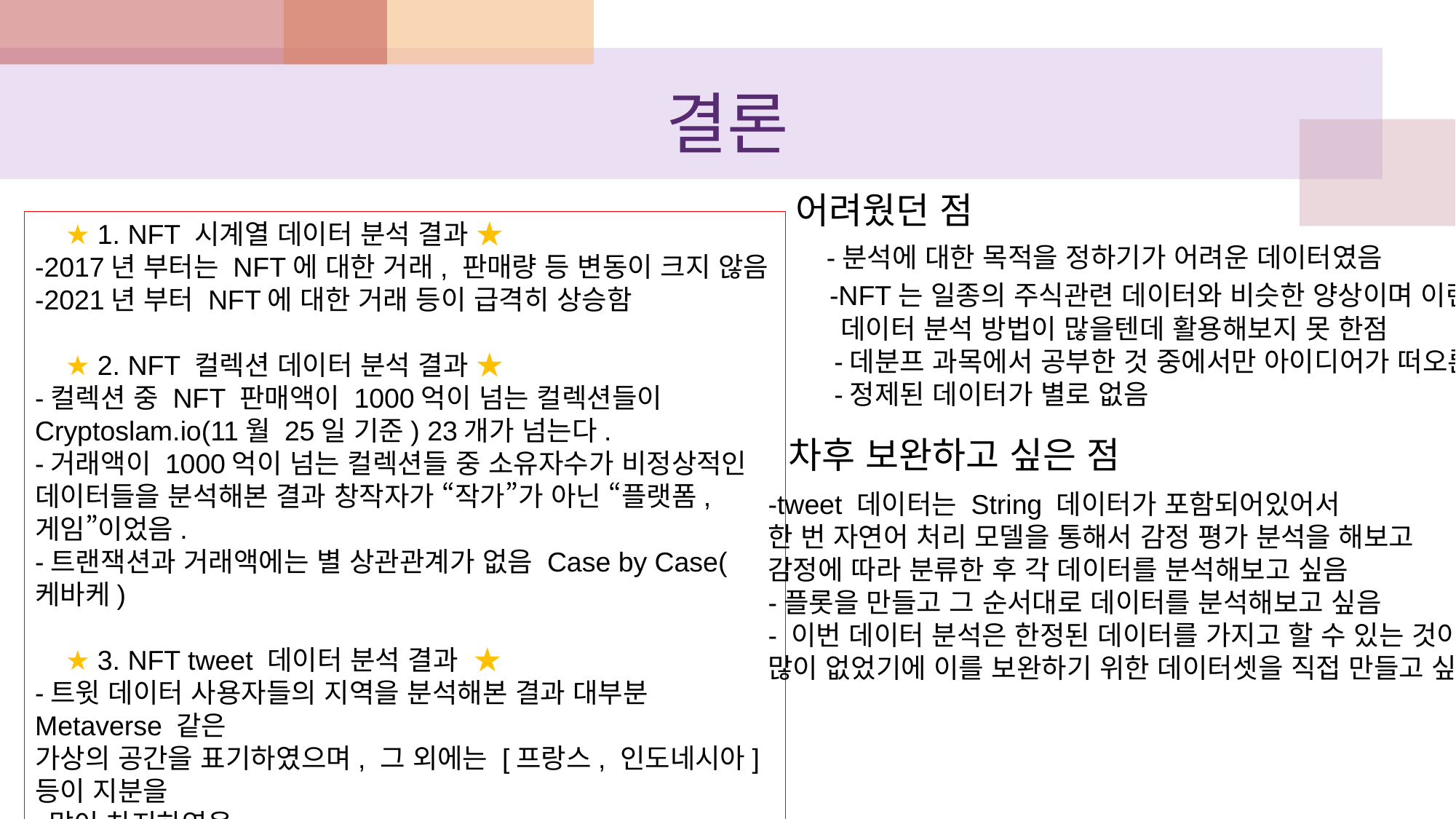

# 결론
어려웠던 점
   -분석에 대한 목적을 정하기가 어려운 데이터였음
    -NFT는 일종의 주식관련 데이터와 비슷한 양상이며 이런
     데이터 분석 방법이 많을텐데 활용해보지 못 한점
     -데분프 과목에서 공부한 것 중에서만 아이디어가 떠오른 점
     -정제된 데이터가 별로 없음

    ★ 1. NFT 시계열 데이터 분석 결과 ★
-2017년 부터는 NFT에 대한 거래, 판매량 등 변동이 크지 않음
-2021년 부터 NFT에 대한 거래 등이 급격히 상승함

    ★ 2. NFT 컬렉션 데이터 분석 결과 ★
-컬렉션 중 NFT 판매액이 1000억이 넘는 컬렉션들이
Cryptoslam.io(11월 25일 기준) 23개가 넘는다.
-거래액이 1000억이 넘는 컬렉션들 중 소유자수가 비정상적인
데이터들을 분석해본 결과 창작자가 “작가”가 아닌 “플랫폼, 게임”이었음.
-트랜잭션과 거래액에는 별 상관관계가 없음 Case by Case(케바케)

    ★ 3. NFT tweet 데이터 분석 결과  ★
-트윗 데이터 사용자들의 지역을 분석해본 결과 대부분 Metaverse 같은
가상의 공간을 표기하였으며, 그 외에는 [프랑스, 인도네시아] 등이 지분을
 많이 차지하였음
-사람들의 트윗에 사용된 단어를 집계하여 워드 클라우드로 만들어 확인함
차후 보완하고 싶은 점
-tweet 데이터는 String 데이터가 포함되어있어서
한 번 자연어 처리 모델을 통해서 감정 평가 분석을 해보고
감정에 따라 분류한 후 각 데이터를 분석해보고 싶음
-플롯을 만들고 그 순서대로 데이터를 분석해보고 싶음
- 이번 데이터 분석은 한정된 데이터를 가지고 할 수 있는 것이
많이 없었기에 이를 보완하기 위한 데이터셋을 직접 만들고 싶음